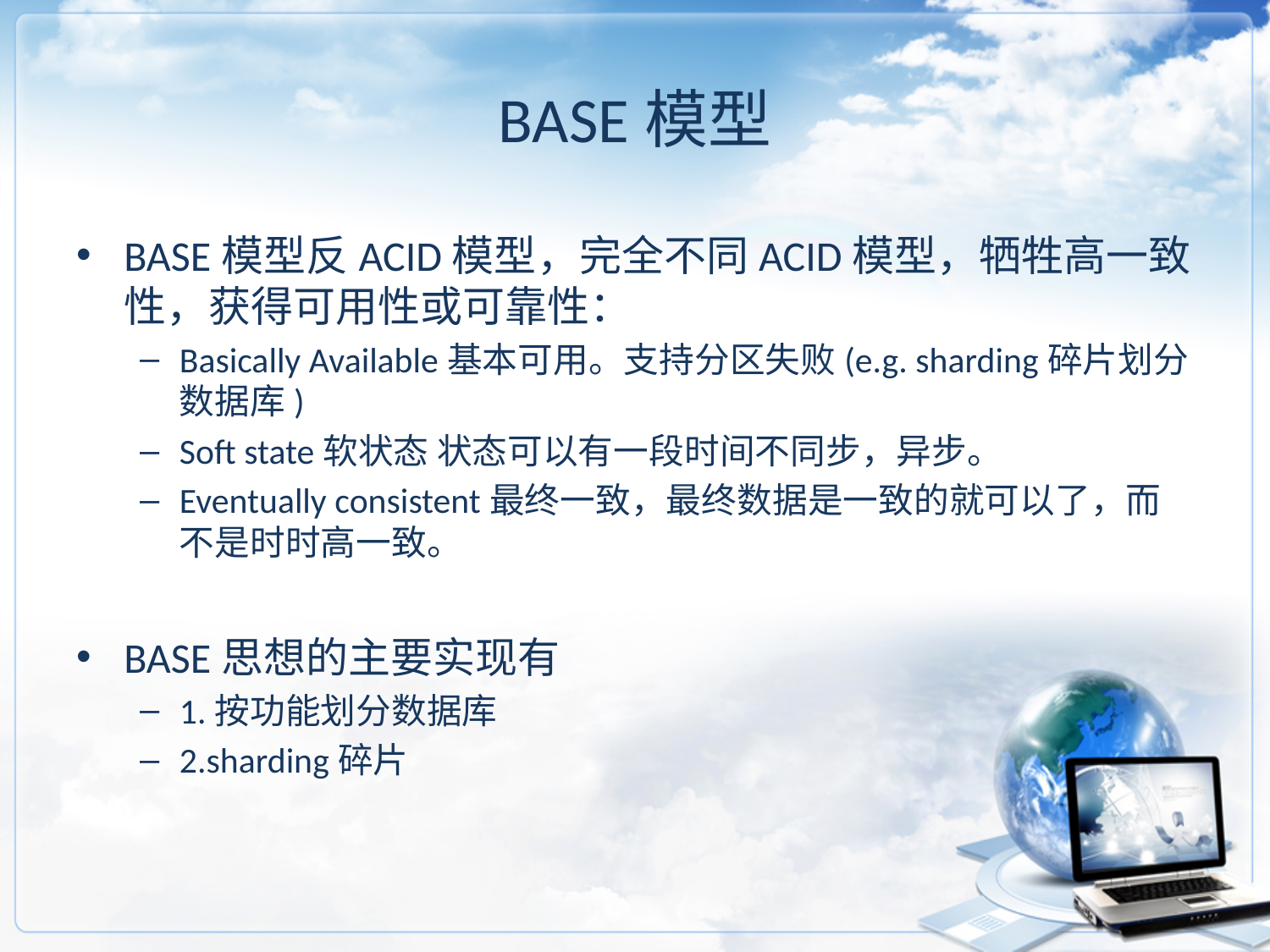

# BASE模型
BASE模型反ACID模型，完全不同ACID模型，牺牲高一致性，获得可用性或可靠性：
Basically Available基本可用。支持分区失败(e.g. sharding碎片划分数据库)
Soft state软状态 状态可以有一段时间不同步，异步。
Eventually consistent最终一致，最终数据是一致的就可以了，而不是时时高一致。

BASE思想的主要实现有
1.按功能划分数据库
2.sharding碎片